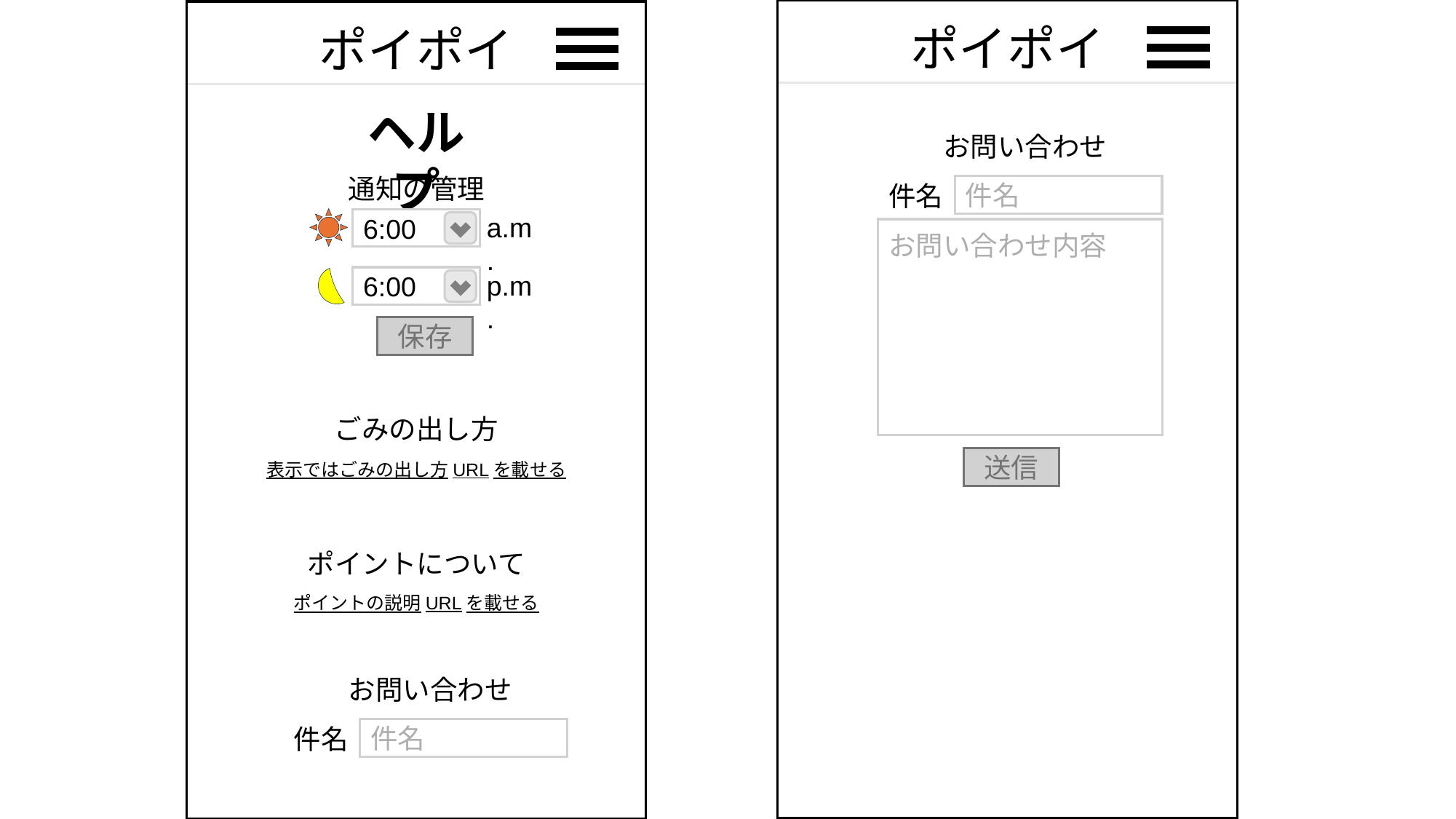

ポイポイ
ポイポイ

ヘルプ
お問い合わせ
通知の管理
件名
件名

a.m.

6:00

お問い合わせ内容

p.m.
6:00

保存
ごみの出し方
送信
表示ではごみの出し方URLを載せる
ポイントについて
ポイントの説明URLを載せる
お問い合わせ
件名
件名